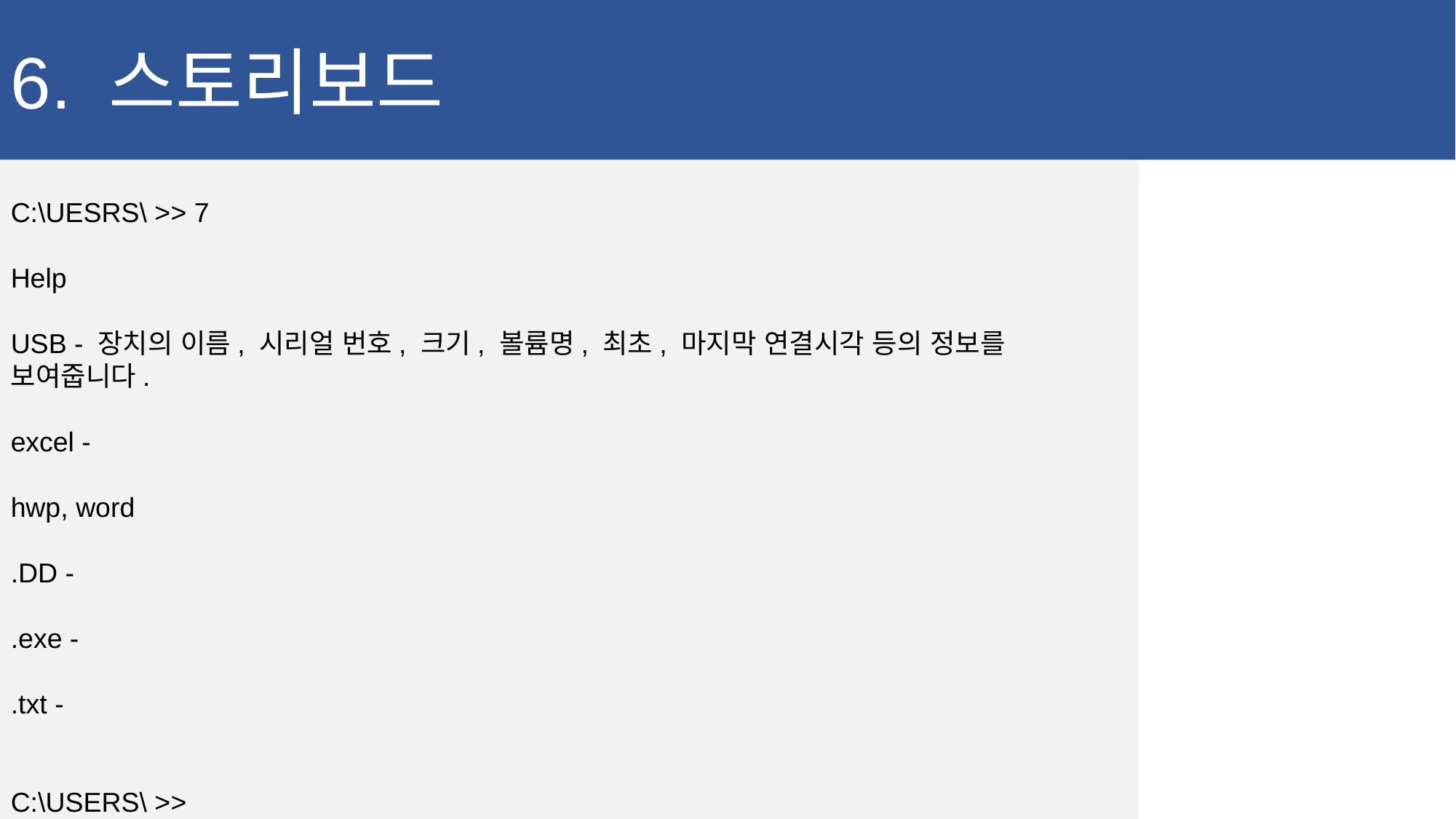

6. 스토리보드

C:\UESRS\ >> 7

Help

USB - 장치의 이름, 시리얼 번호, 크기, 볼륨명, 최초, 마지막 연결시각 등의 정보를 보여줍니다.

excel -

hwp, word

.DD -

.exe -

.txt -

C:\USERS\ >>